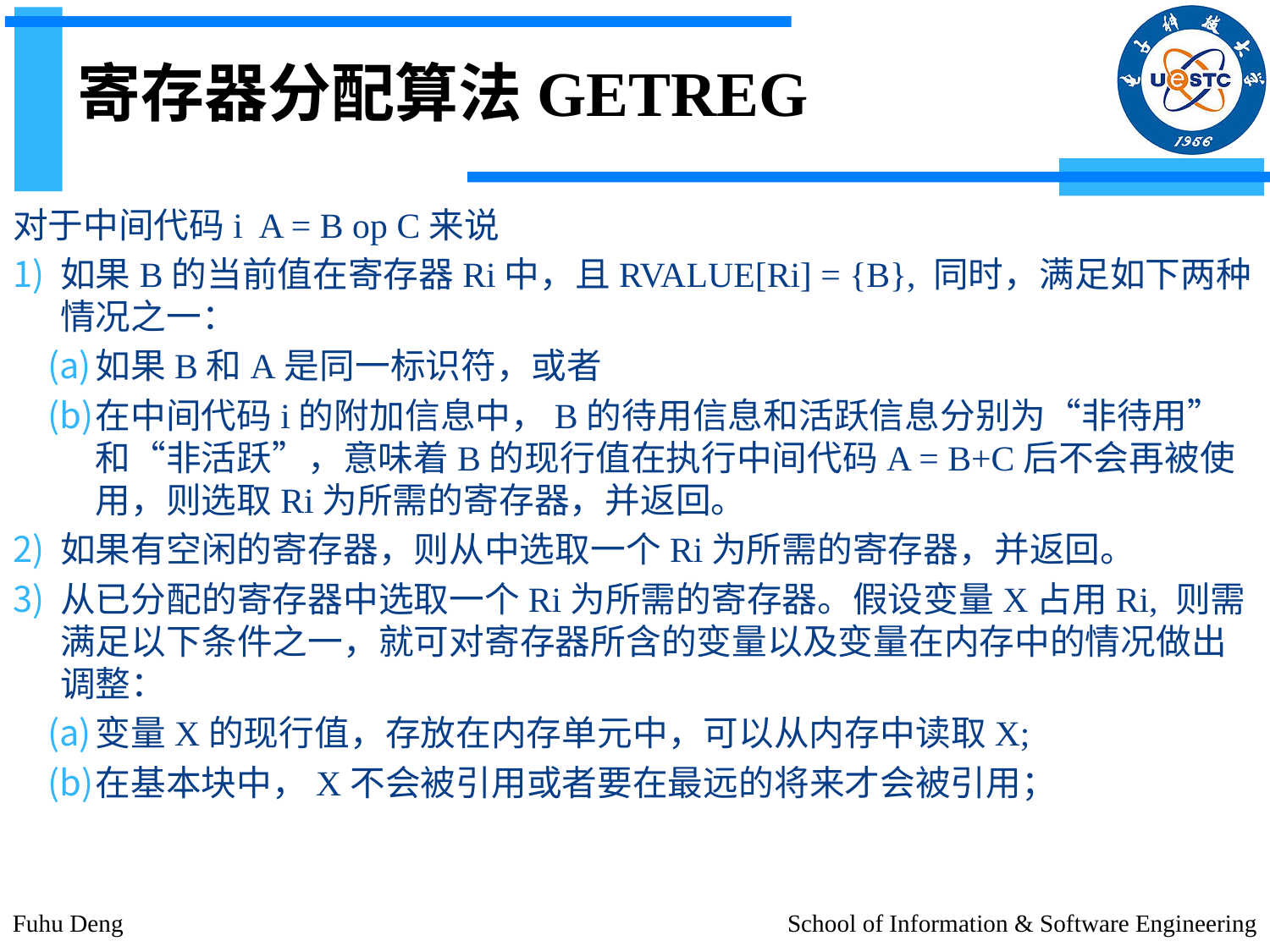

# 寄存器分配算法GETREG
对于中间代码i  A = B op C来说
如果B的当前值在寄存器Ri中，且RVALUE[Ri] = {B}, 同时，满足如下两种情况之一：
如果B和A是同一标识符，或者
在中间代码i的附加信息中，B的待用信息和活跃信息分别为“非待用”和“非活跃”，意味着B的现行值在执行中间代码A = B+C后不会再被使用，则选取Ri为所需的寄存器，并返回。
如果有空闲的寄存器，则从中选取一个Ri为所需的寄存器，并返回。
从已分配的寄存器中选取一个Ri为所需的寄存器。假设变量X占用Ri, 则需满足以下条件之一，就可对寄存器所含的变量以及变量在内存中的情况做出调整：
变量X的现行值，存放在内存单元中，可以从内存中读取X;
在基本块中，X不会被引用或者要在最远的将来才会被引用；
Fuhu Deng
80
School of Information & Software Engineering